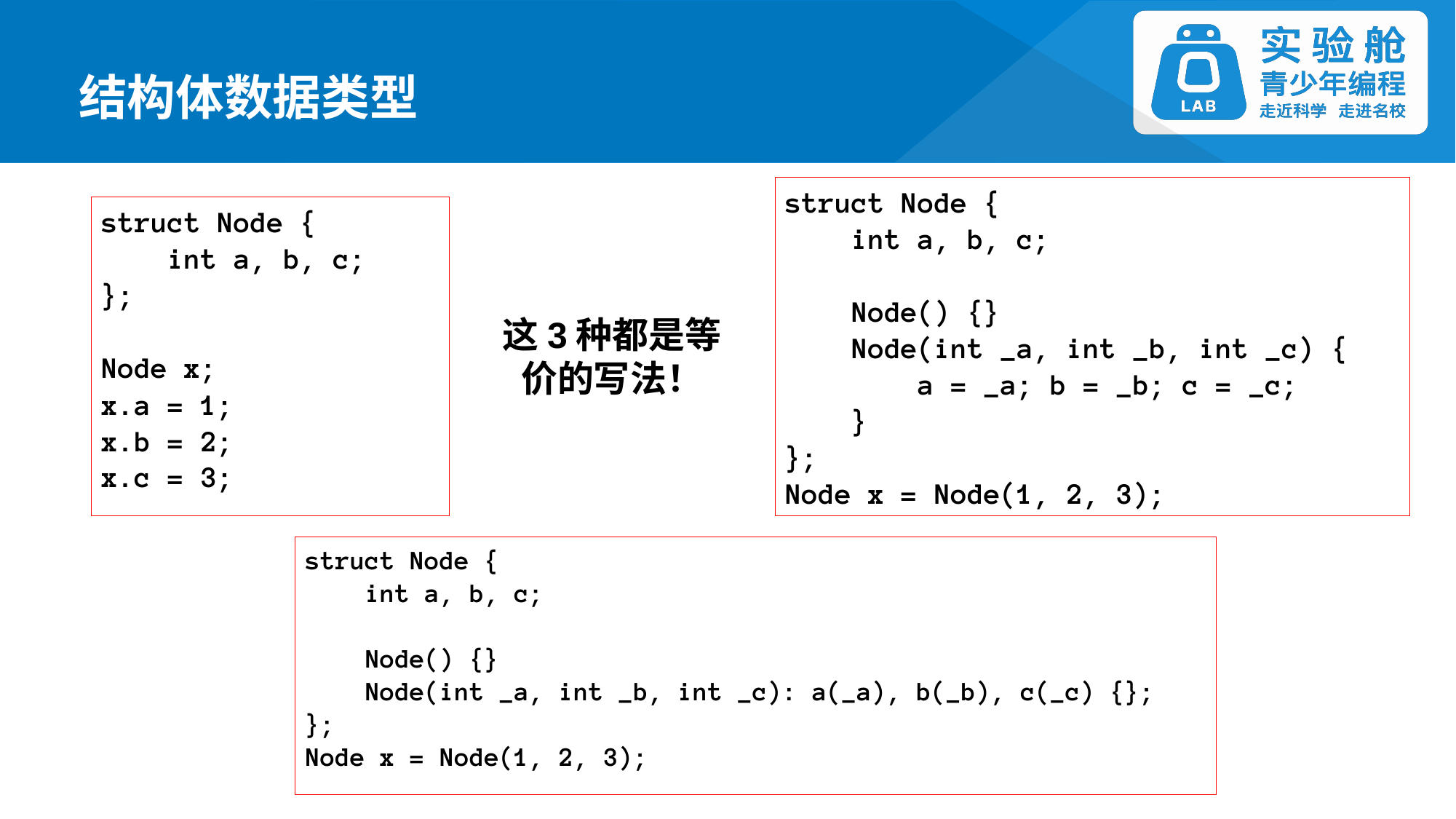

结构体数据类型
struct Node {
    int a, b, c;

    Node() {}
    Node(int _a, int _b, int _c) {
        a = _a; b = _b; c = _c;
    }
};
Node x = Node(1, 2, 3);

struct Node {
    int a, b, c;
};

Node x;
x.a = 1;
x.b = 2;
x.c = 3;
这3种都是等价的写法！
struct Node {
    int a, b, c;

    Node() {}
    Node(int _a, int _b, int _c): a(_a), b(_b), c(_c) {};
};
Node x = Node(1, 2, 3);